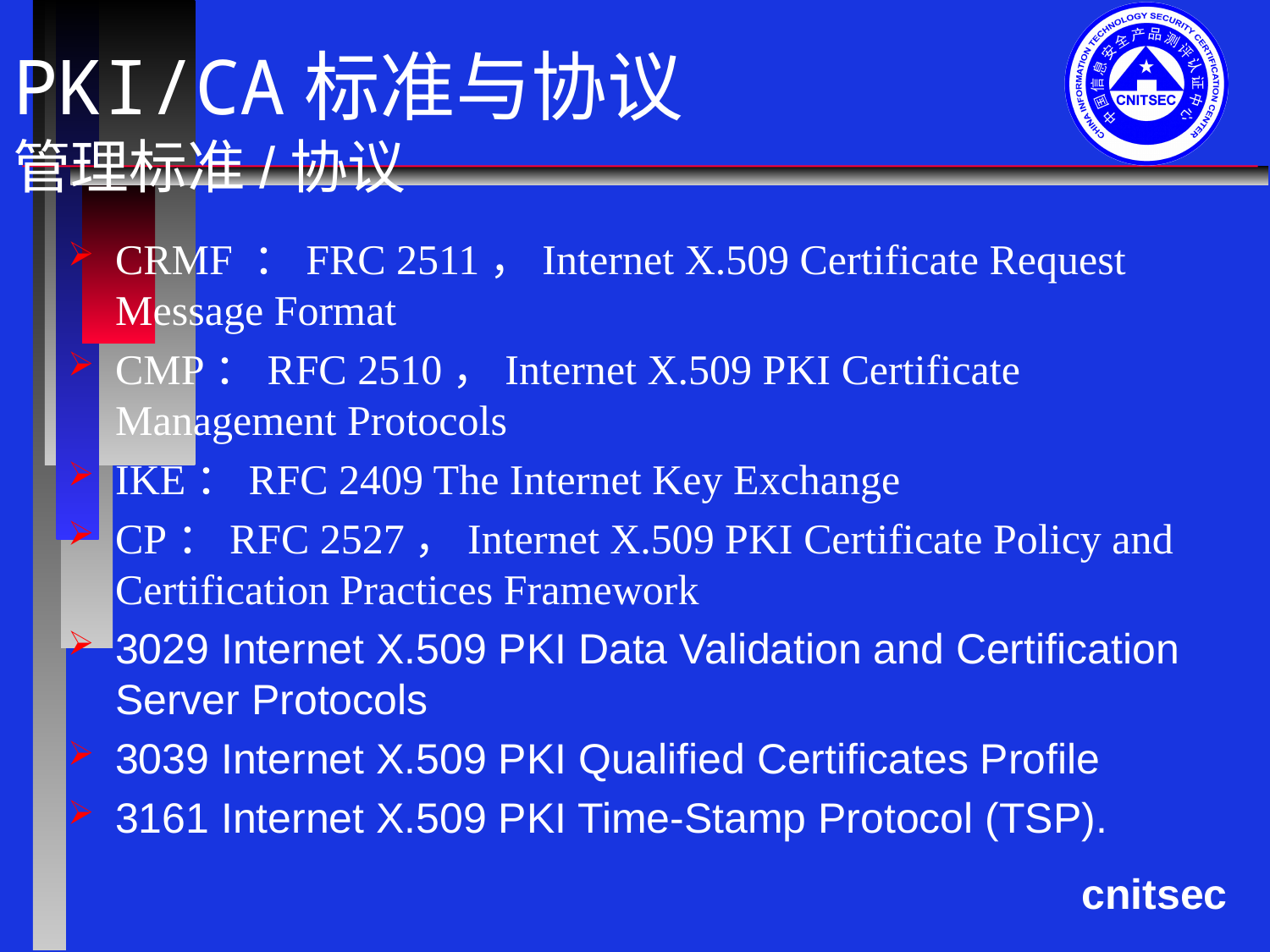

# PKI/CA标准与协议 管理标准/协议
CRMF ：FRC 2511，Internet X.509 Certificate Request Message Format
CMP：RFC 2510，Internet X.509 PKI Certificate Management Protocols
IKE：RFC 2409 The Internet Key Exchange
CP：RFC 2527，Internet X.509 PKI Certificate Policy and Certification Practices Framework
3029 Internet X.509 PKI Data Validation and Certification Server Protocols
3039 Internet X.509 PKI Qualified Certificates Profile
3161 Internet X.509 PKI Time-Stamp Protocol (TSP).